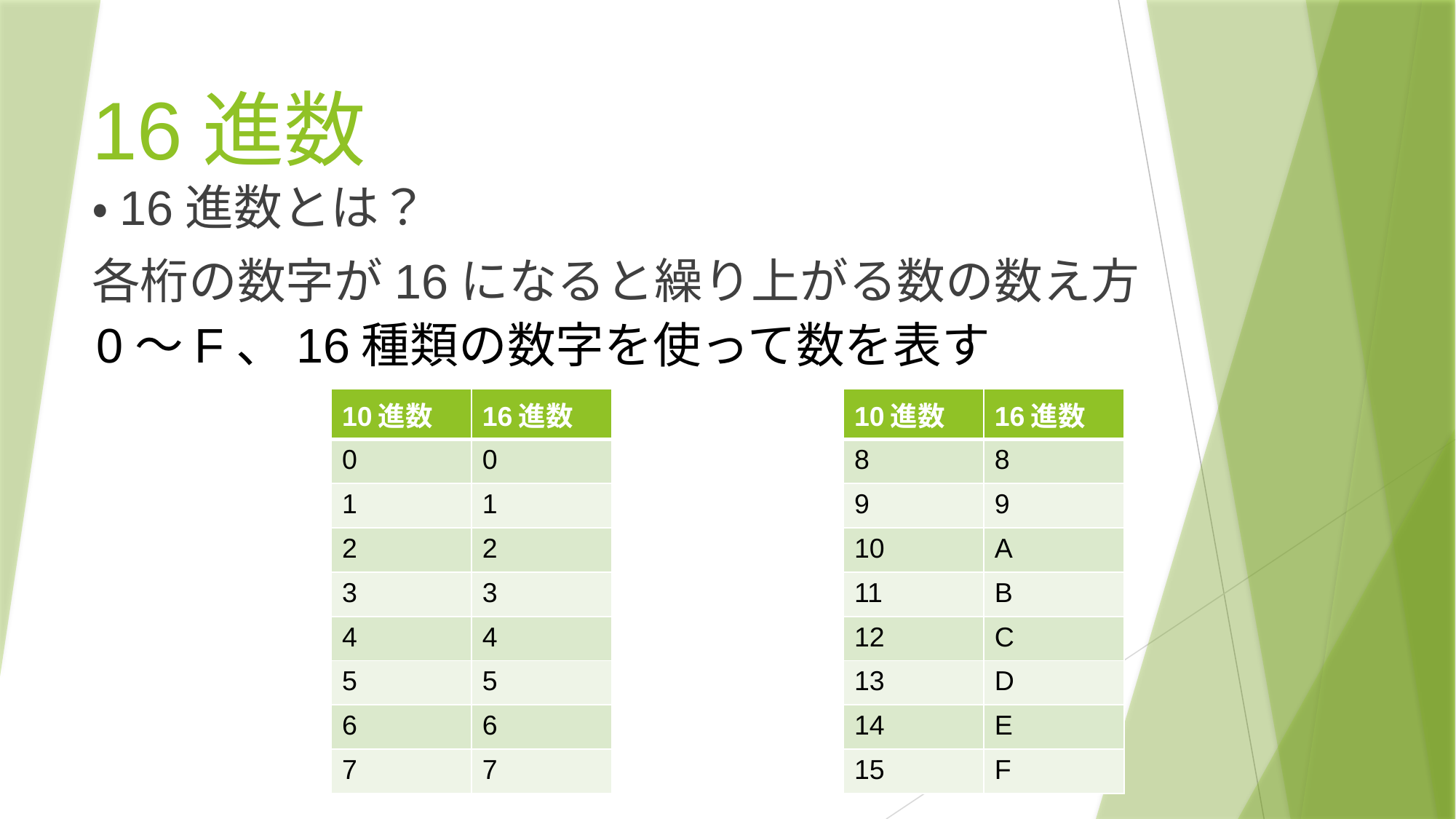

# 16進数
・16進数とは？
各桁の数字が16になると繰り上がる数の数え方

0～F、16種類の数字を使って数を表す
| 10進数 | 16進数 |
| --- | --- |
| 0 | 0 |
| 1 | 1 |
| 2 | 2 |
| 3 | 3 |
| 4 | 4 |
| 5 | 5 |
| 6 | 6 |
| 7 | 7 |
| 10進数 | 16進数 |
| --- | --- |
| 8 | 8 |
| 9 | 9 |
| 10 | A |
| 11 | B |
| 12 | C |
| 13 | D |
| 14 | E |
| 15 | F |